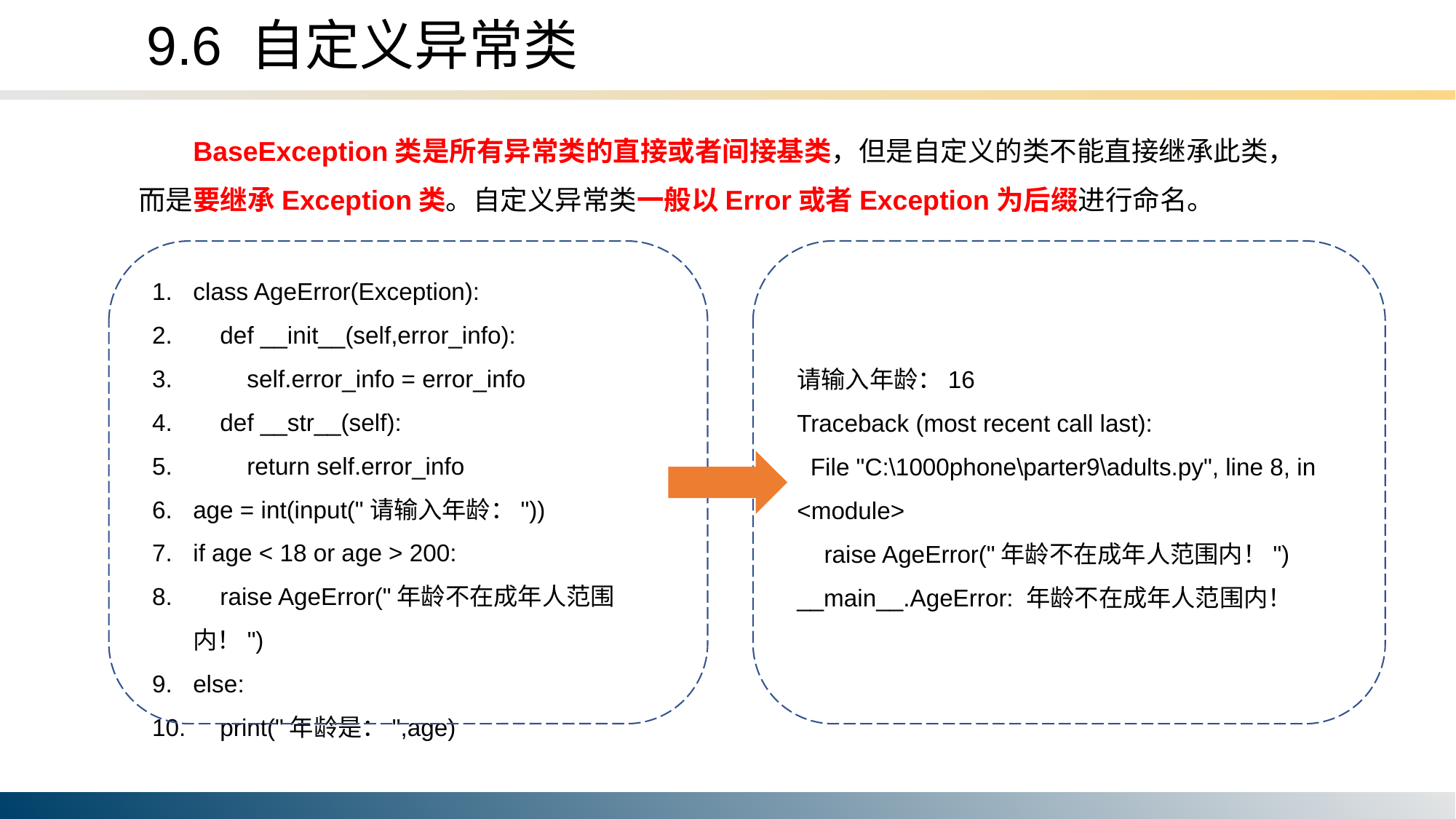

9.6 自定义异常类
BaseException类是所有异常类的直接或者间接基类，但是自定义的类不能直接继承此类，而是要继承Exception类。自定义异常类一般以Error或者Exception为后缀进行命名。

class AgeError(Exception):
    def __init__(self,error_info):
        self.error_info = error_info
    def __str__(self):
        return self.error_info
age = int(input("请输入年龄："))
if age < 18 or age > 200:
    raise AgeError("年龄不在成年人范围内！")
else:
    print("年龄是：",age)
请输入年龄：16
Traceback (most recent call last):
  File "C:\1000phone\parter9\adults.py", line 8, in <module>
    raise AgeError("年龄不在成年人范围内！")
__main__.AgeError: 年龄不在成年人范围内！